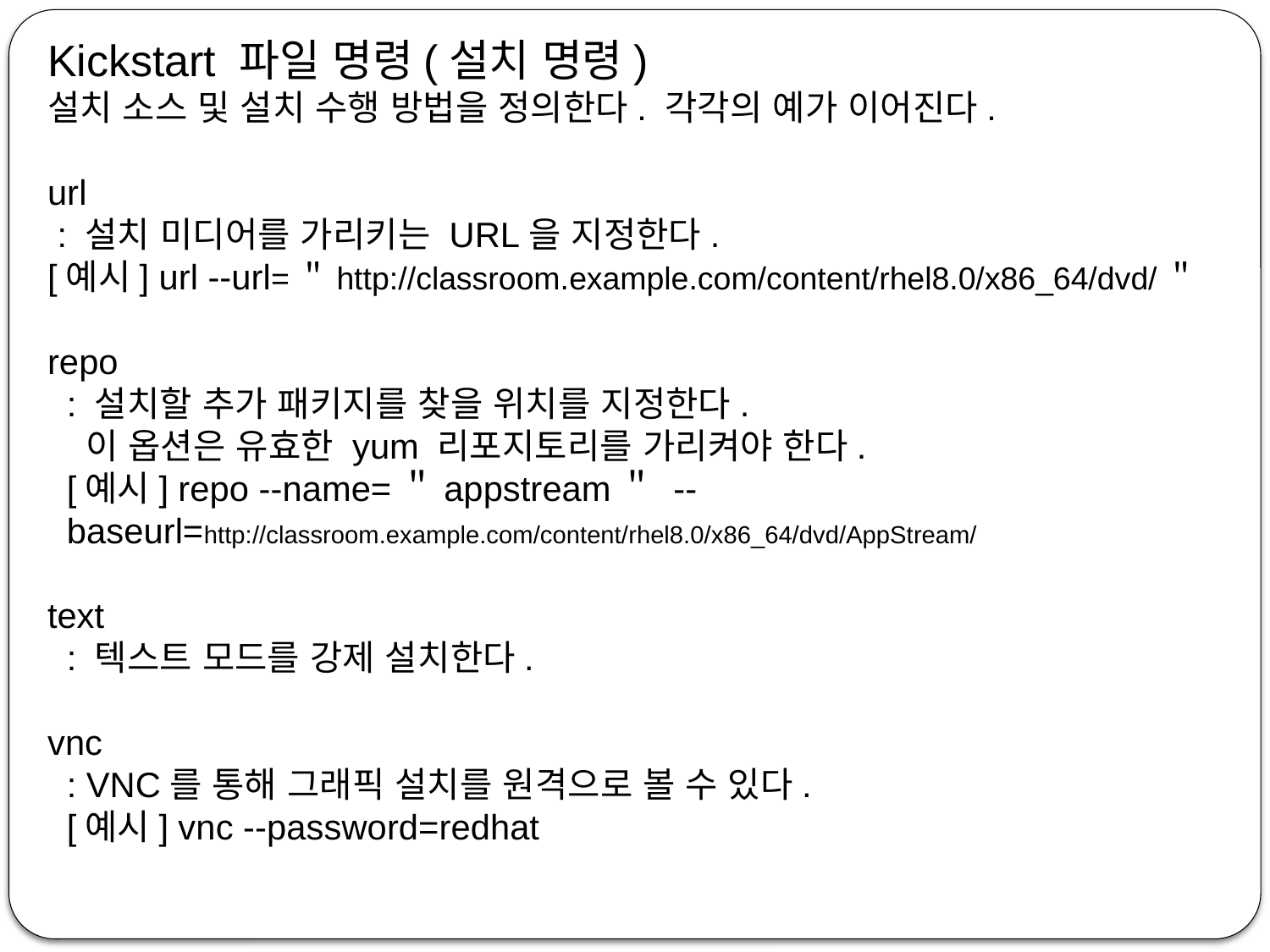

Kickstart 파일 명령(설치 명령)
설치 소스 및 설치 수행 방법을 정의한다. 각각의 예가 이어진다.

url
 : 설치 미디어를 가리키는 URL을 지정한다.
[예시] url --url=＂http://classroom.example.com/content/rhel8.0/x86_64/dvd/＂

repo
  : 설치할 추가 패키지를 찾을 위치를 지정한다.
   이 옵션은 유효한 yum 리포지토리를 가리켜야 한다.
  [예시] repo --name=＂appstream＂ --
  baseurl=http://classroom.example.com/content/rhel8.0/x86_64/dvd/AppStream/

text
  : 텍스트 모드를 강제 설치한다.

vnc
  : VNC를 통해 그래픽 설치를 원격으로 볼 수 있다.
  [예시] vnc --password=redhat